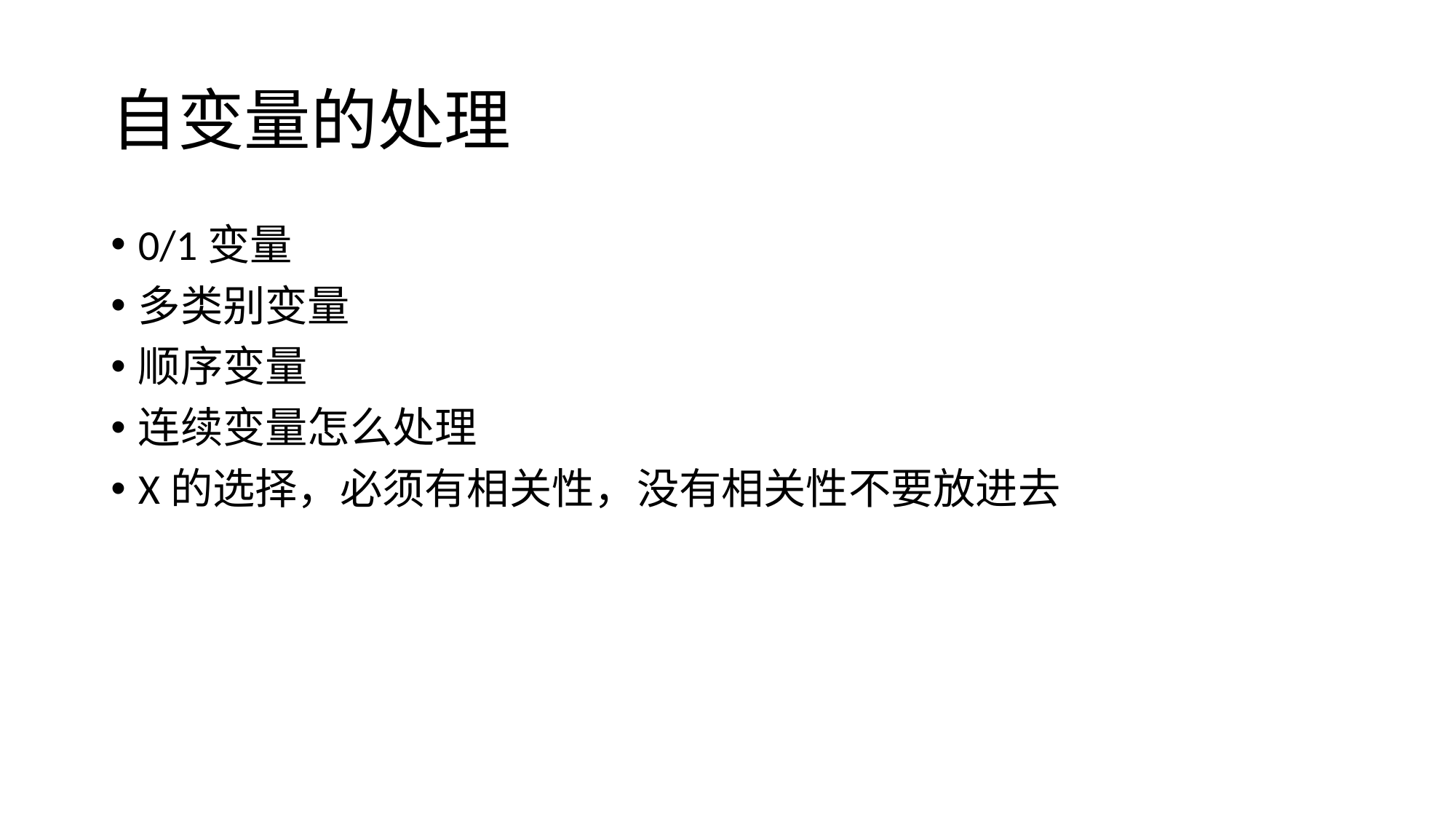

# 自变量的处理
0/1变量
多类别变量
顺序变量
连续变量怎么处理
X的选择，必须有相关性，没有相关性不要放进去